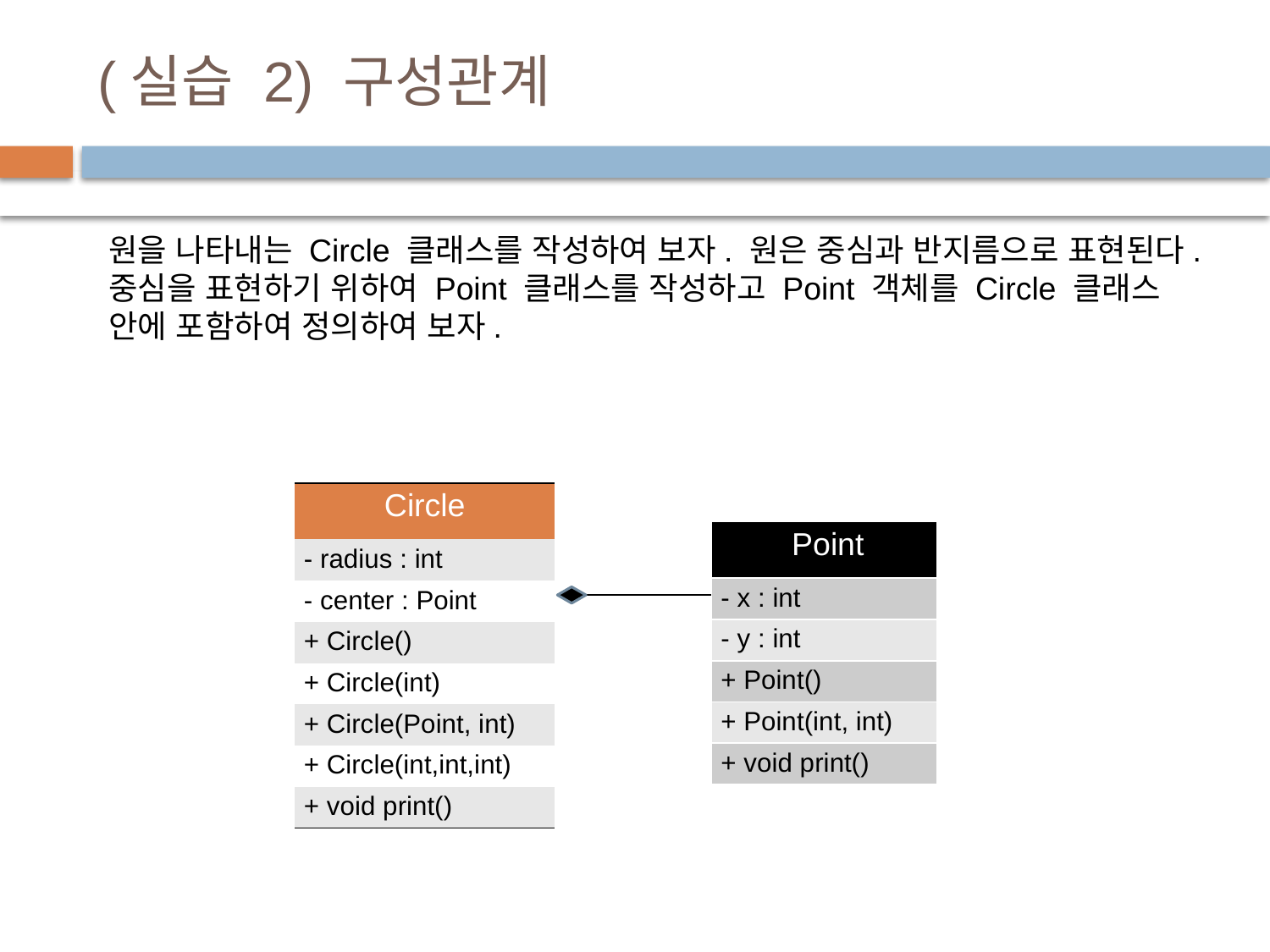

# (실습 2) 구성관계
원을 나타내는 Circle 클래스를 작성하여 보자. 원은 중심과 반지름으로 표현된다. 중심을 표현하기 위하여 Point 클래스를 작성하고 Point 객체를 Circle 클래스 안에 포함하여 정의하여 보자.
| Circle |
| --- |
| - radius : int |
| - center : Point |
| + Circle() |
| + Circle(int) |
| + Circle(Point, int) |
| + Circle(int,int,int) |
| + void print() |
| Point |
| --- |
| - x : int |
| - y : int |
| + Point() |
| + Point(int, int) |
| + void print() |